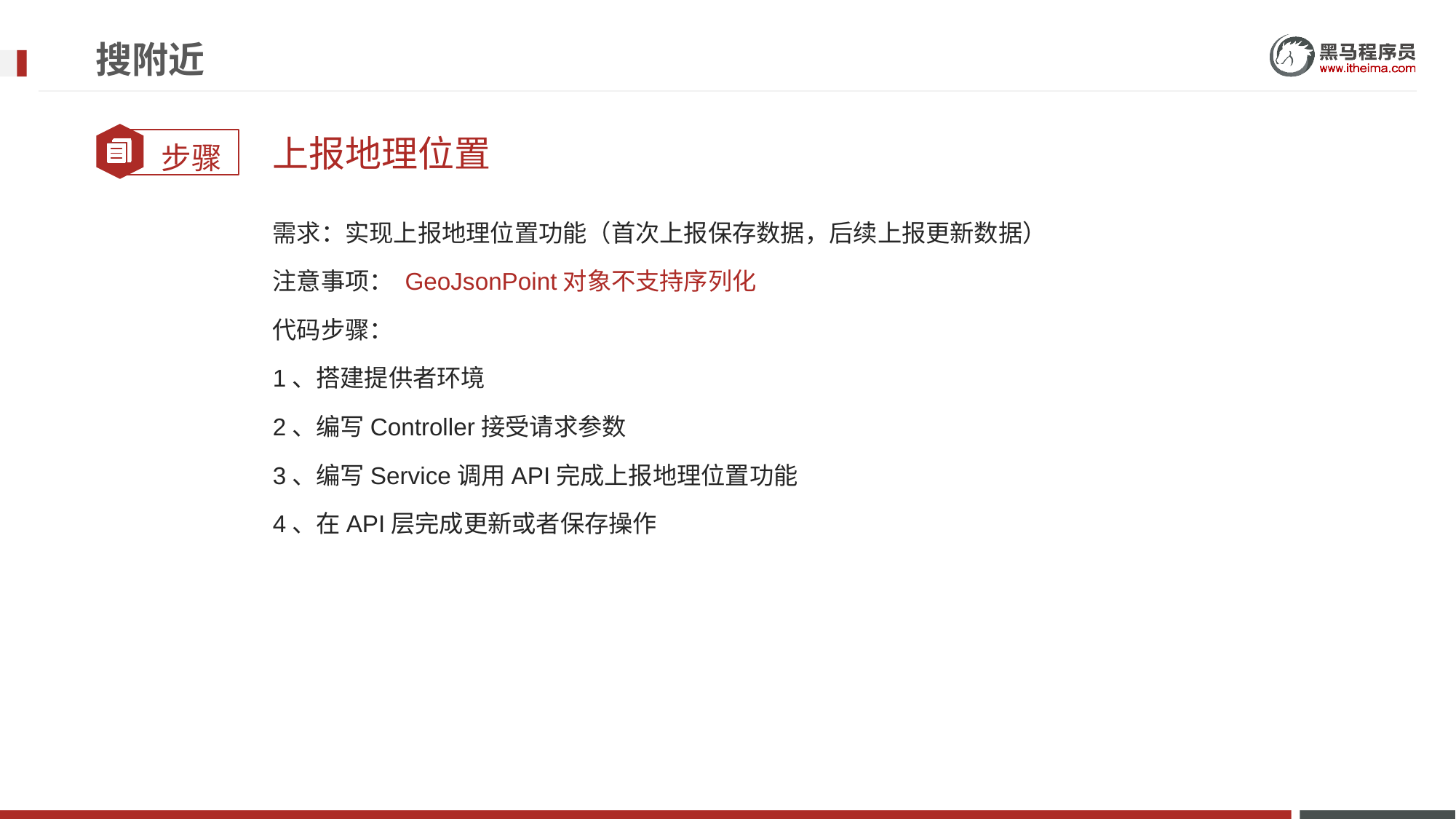

# 搜附近
上报地理位置
需求：实现上报地理位置功能（首次上报保存数据，后续上报更新数据）
注意事项： GeoJsonPoint对象不支持序列化
代码步骤：
1、搭建提供者环境
2、编写Controller接受请求参数
3、编写Service调用API完成上报地理位置功能
4、在API层完成更新或者保存操作